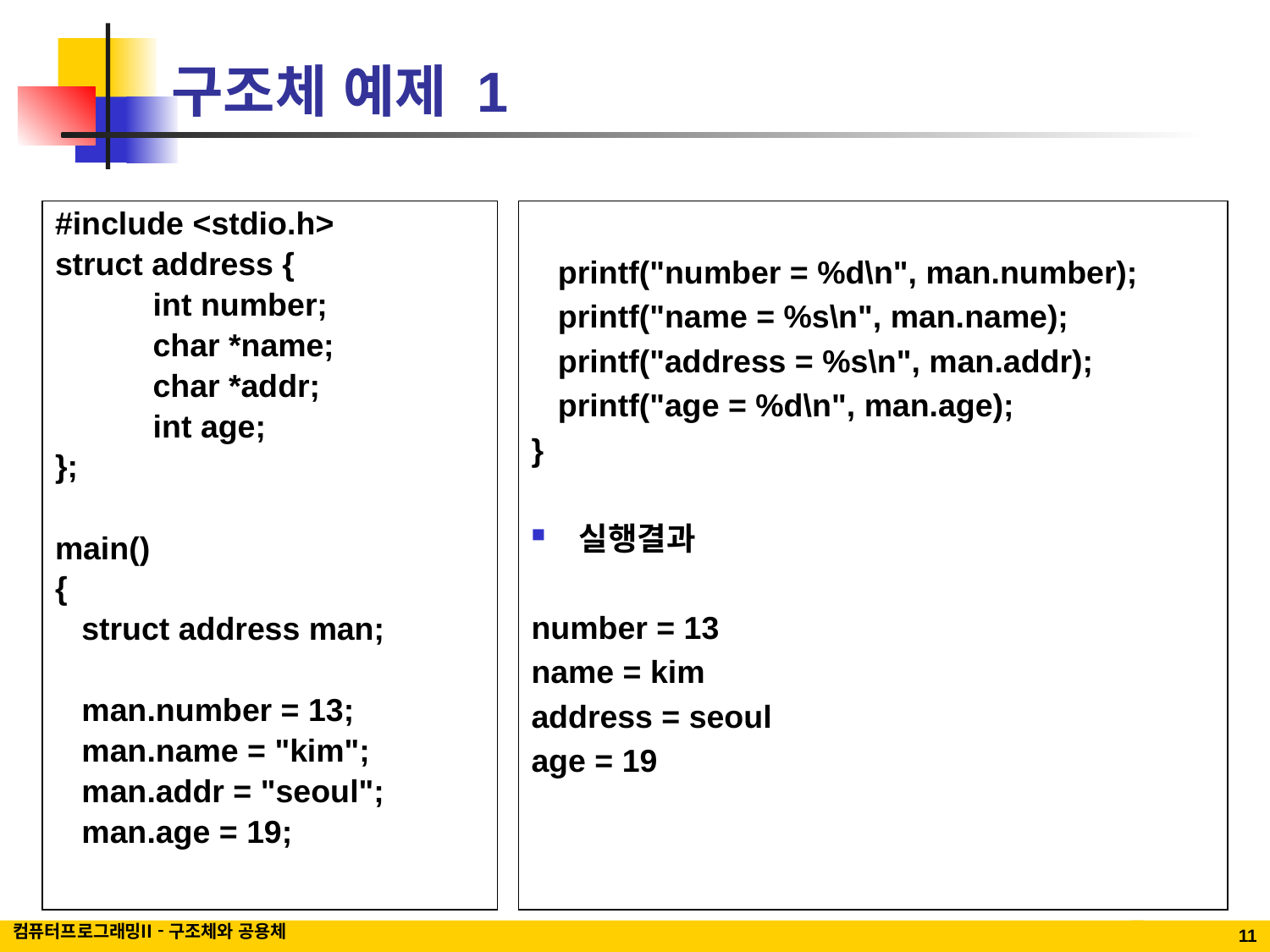

# 구조체 예제 1
#include <stdio.h>
struct address {
           int number;
           char *name;
           char *addr;
           int age;
};

main()
{
   struct address man;

   man.number = 13;
   man.name = "kim";
   man.addr = "seoul";
   man.age = 19;

   printf("number = %d\n", man.number);
   printf("name = %s\n", man.name);
   printf("address = %s\n", man.addr);
   printf("age = %d\n", man.age);
}

실행결과

number = 13
name = kim
address = seoul
age = 19
컴퓨터프로그래밍II - 구조체와 공용체
11